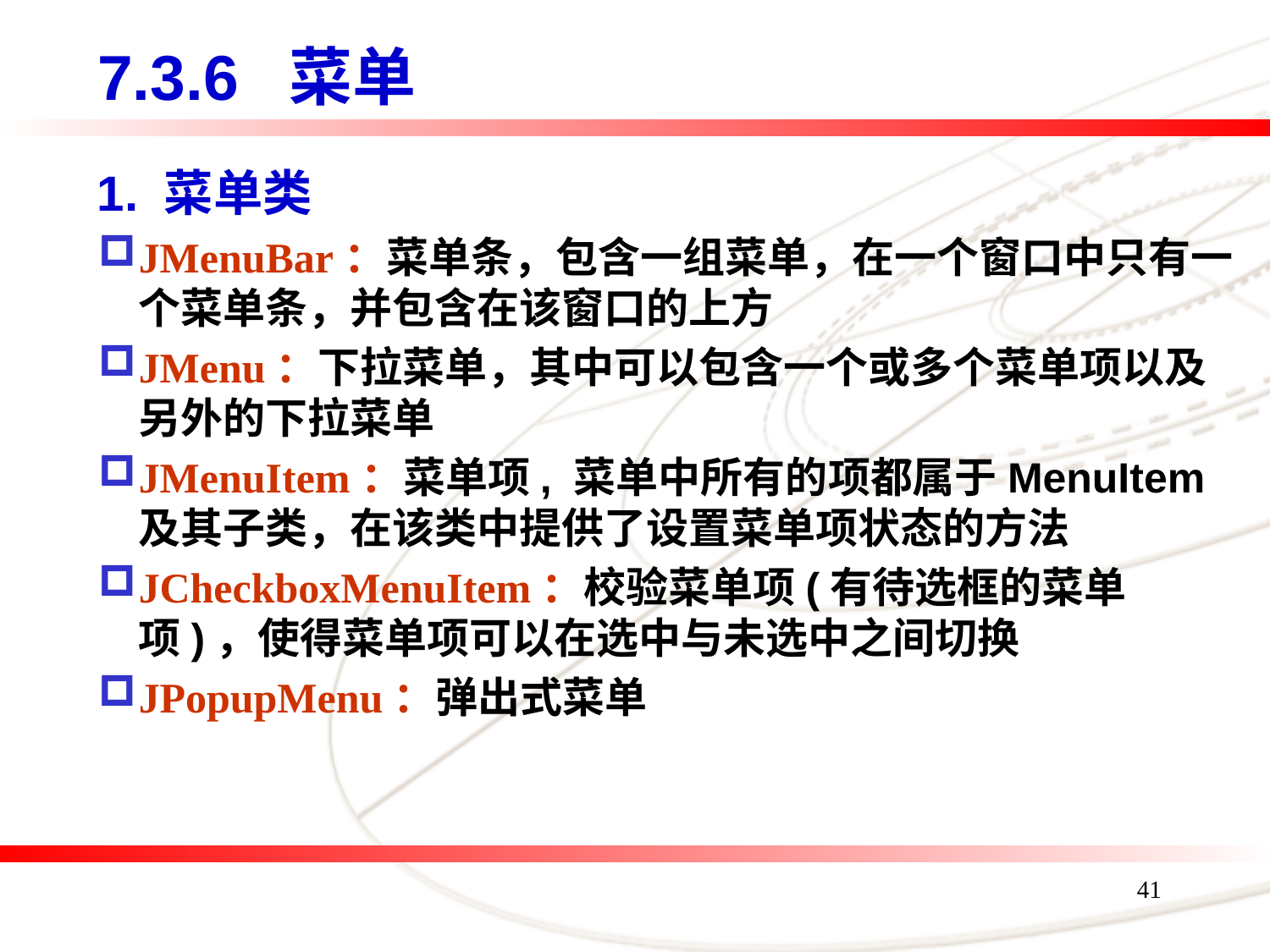

# 7.3.6  菜单
1. 菜单类
JMenuBar：菜单条，包含一组菜单，在一个窗口中只有一个菜单条，并包含在该窗口的上方
JMenu：下拉菜单，其中可以包含一个或多个菜单项以及另外的下拉菜单
JMenuItem：菜单项, 菜单中所有的项都属于MenuItem及其子类，在该类中提供了设置菜单项状态的方法
JCheckboxMenuItem：校验菜单项(有待选框的菜单项)，使得菜单项可以在选中与未选中之间切换
JPopupMenu：弹出式菜单
41